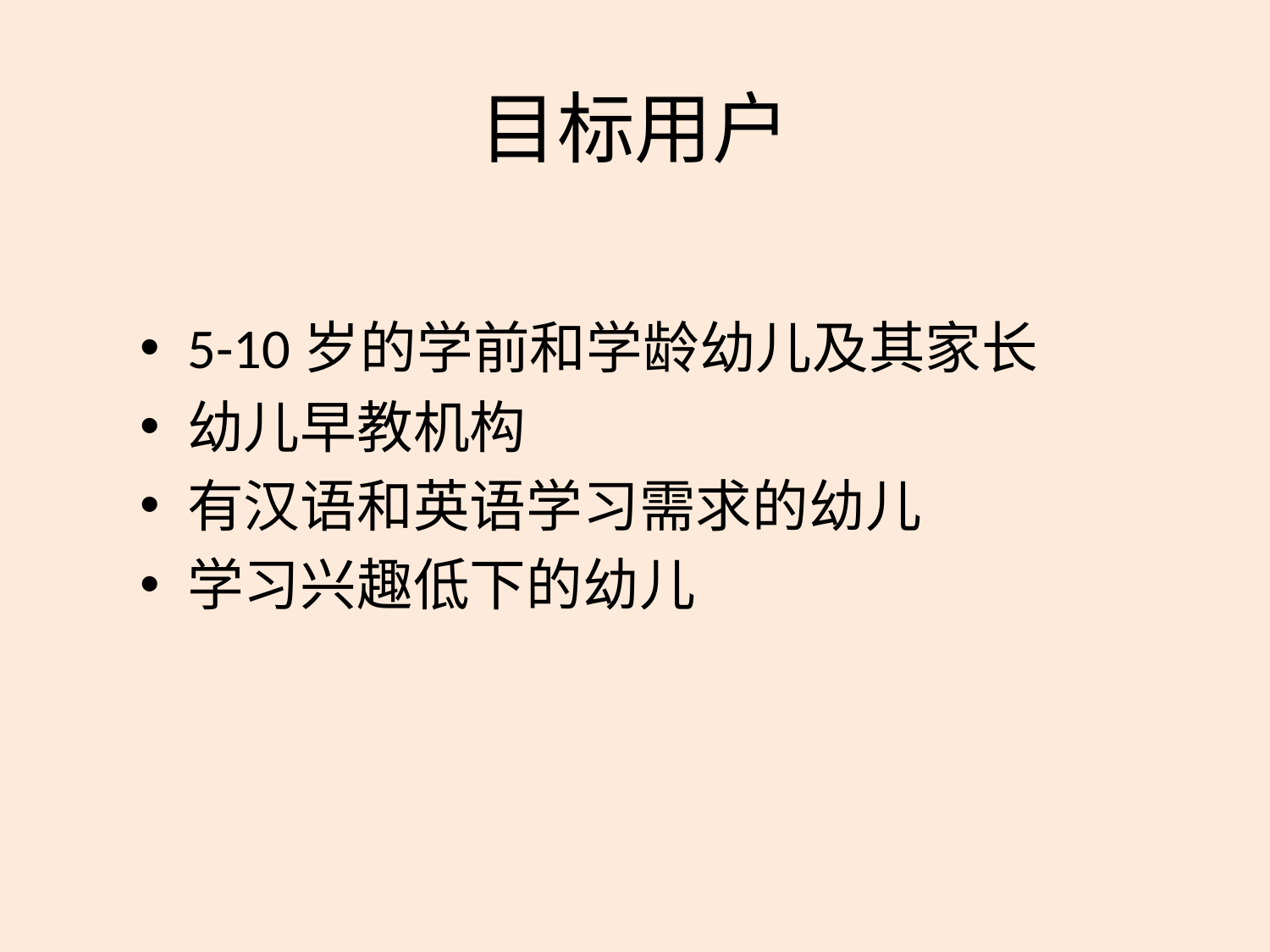

# 目标用户
5-10岁的学前和学龄幼儿及其家长
幼儿早教机构
有汉语和英语学习需求的幼儿
学习兴趣低下的幼儿